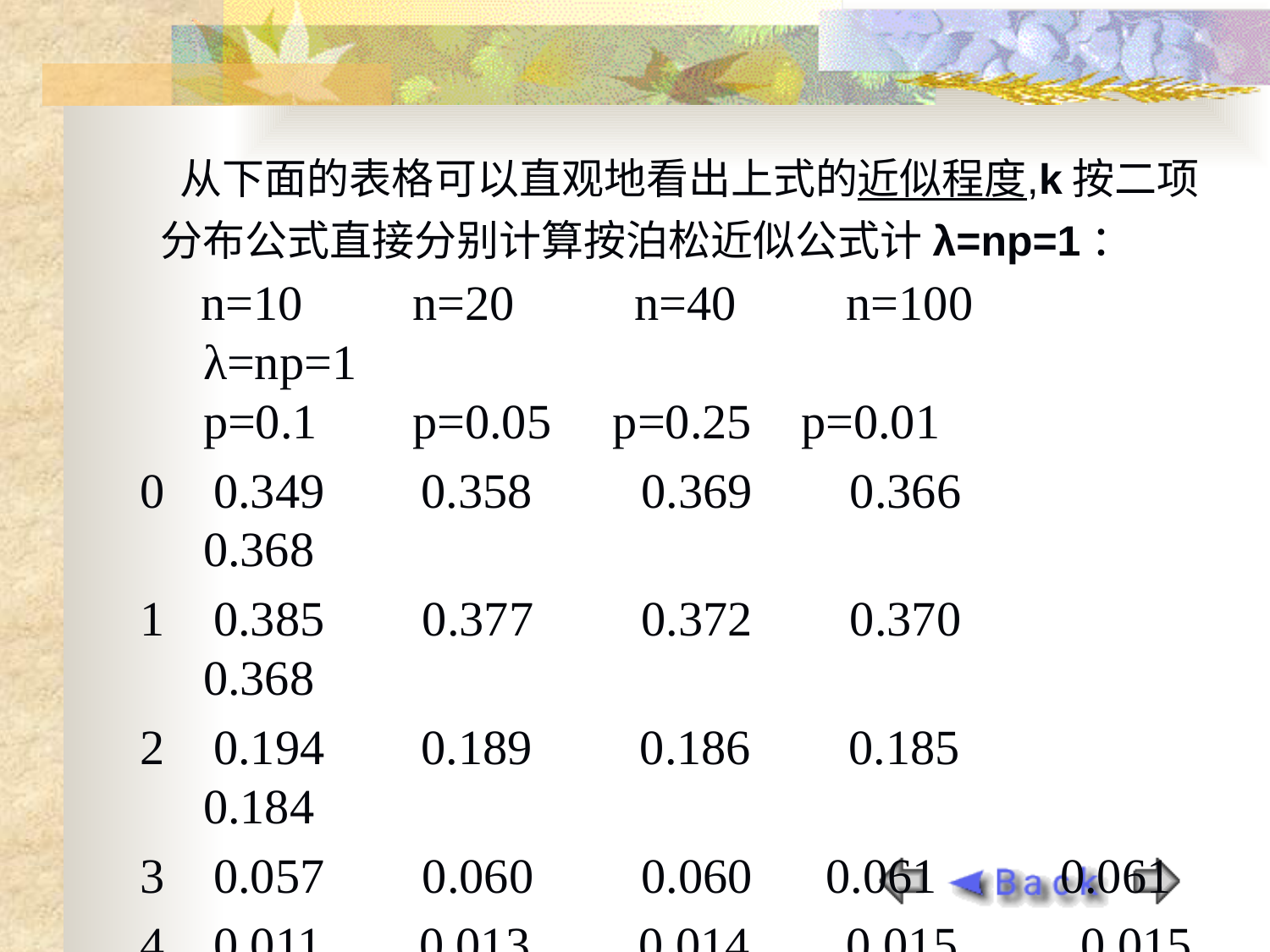

从下面的表格可以直观地看出上式的近似程度,k按二项分布公式直接分别计算按泊松近似公式计λ=np=1：
     n=10   　n=20  　  n=40   　n=100        λ=np=1
p=0.1　  p=0.05     p=0.25    p=0.01
0    0.349 　 0.358  　 0.369  　0.366          0.368
1    0.385  　0.377 　  0.372  　0.370          0.368
2    0.194 　 0.189 　  0.186  　0.185          0.184
3    0.057  　0.060 　  0.060      0.061          0.061
4    0.011 　 0.013  　 0.014 　 0.015          0.015
>4  0.004 　 0.003  　 0.005  　0.003          0.004